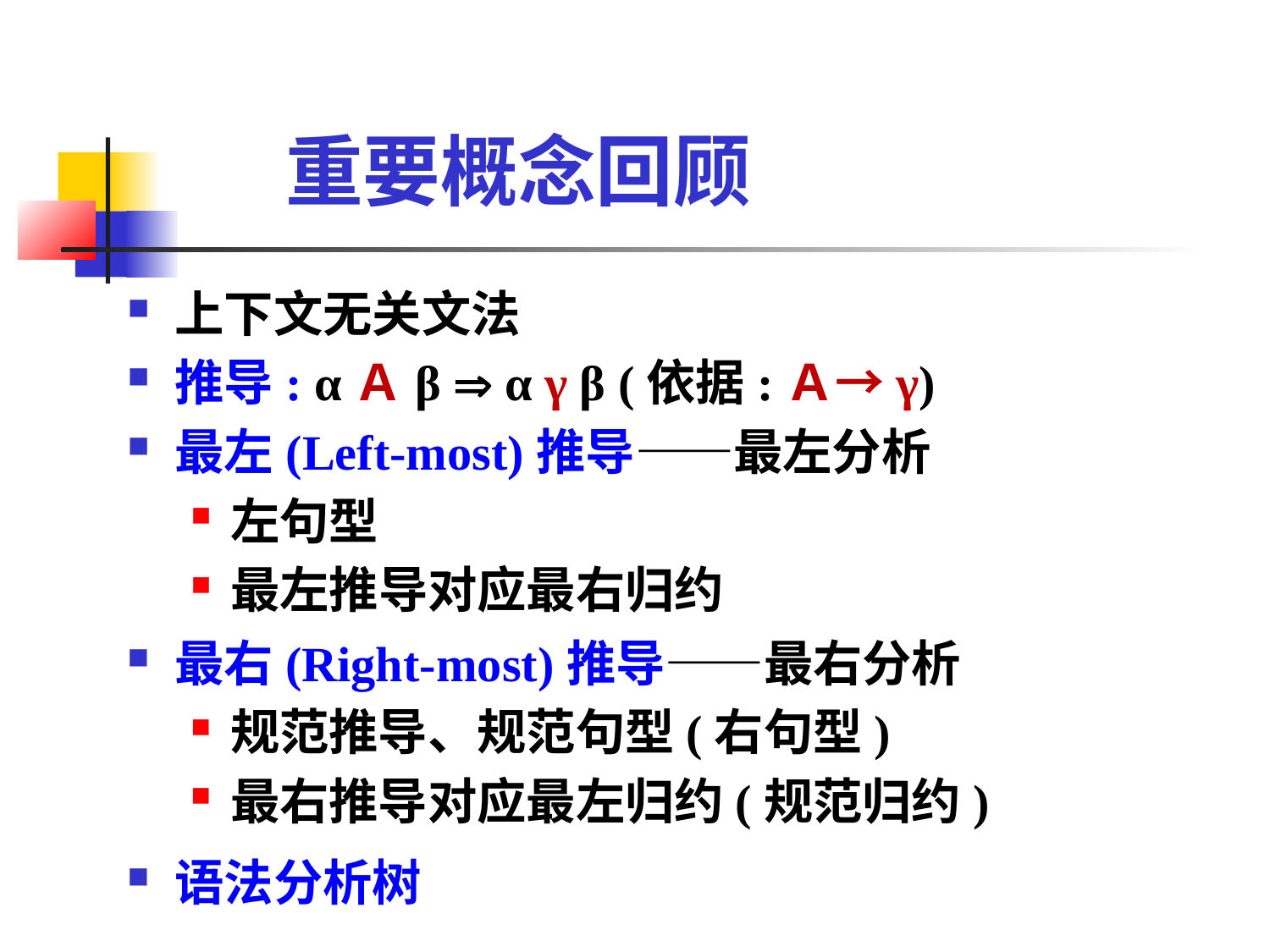

重要概念回顾
上下文无关文法
推导: αＡβ ⇒ α γ β (依据:Ａ→γ)
最左(Left-most)推导——最左分析
左句型
最左推导对应最右归约
最右(Right-most)推导——最右分析
规范推导、规范句型(右句型)
最右推导对应最左归约(规范归约)
语法分析树